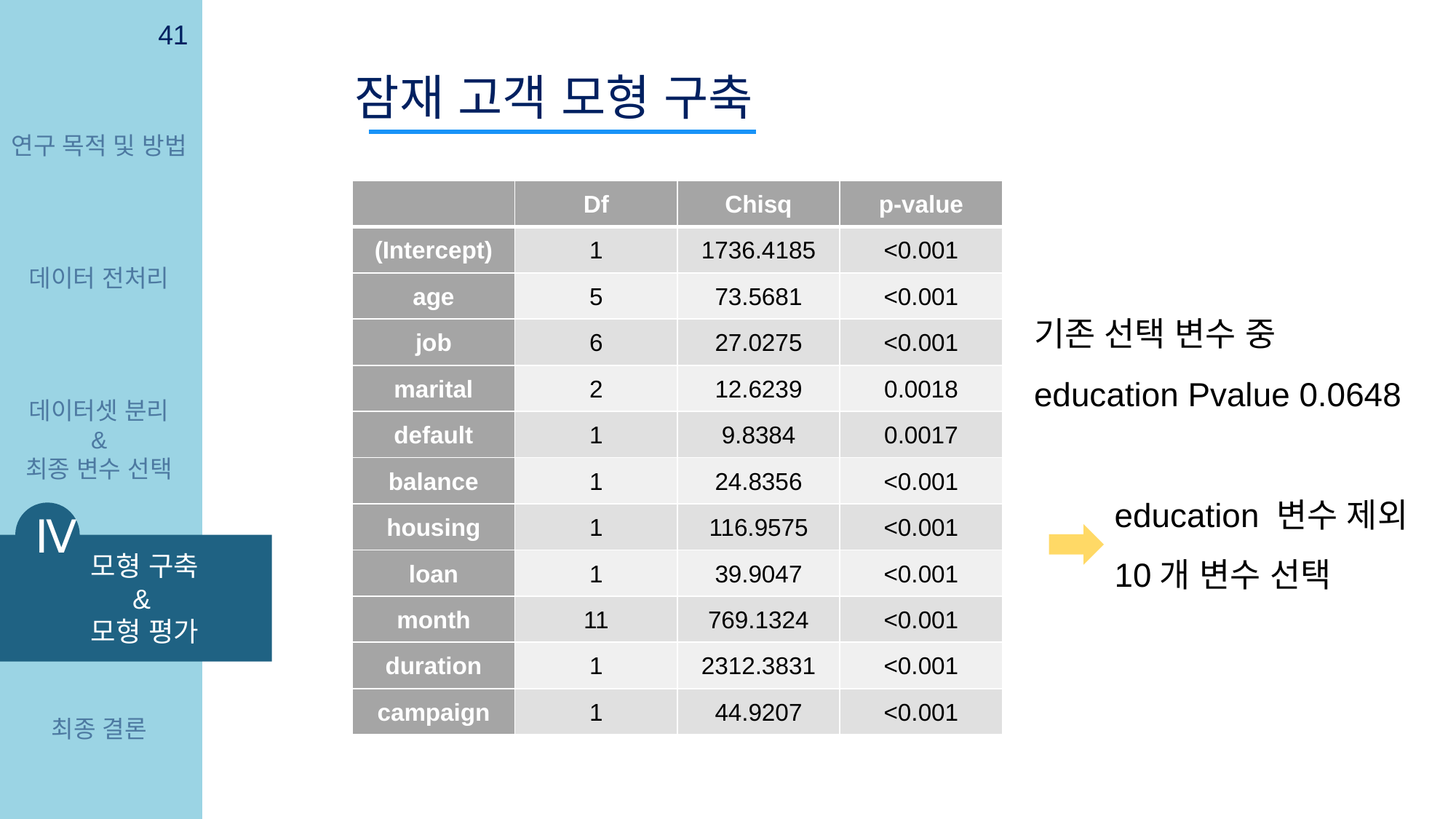

41
잠재 고객 모형 구축
연구 목적 및 방법
|  | Df | Chisq | p-value |
| --- | --- | --- | --- |
| (Intercept) | 1 | 1736.4185 | <0.001 |
| age | 5 | 73.5681 | <0.001 |
| job | 6 | 27.0275 | <0.001 |
| marital | 2 | 12.6239 | 0.0018 |
| default | 1 | 9.8384 | 0.0017 |
| balance | 1 | 24.8356 | <0.001 |
| housing | 1 | 116.9575 | <0.001 |
| loan | 1 | 39.9047 | <0.001 |
| month | 11 | 769.1324 | <0.001 |
| duration | 1 | 2312.3831 | <0.001 |
| campaign | 1 | 44.9207 | <0.001 |
데이터 전처리
기존 선택 변수 중
education Pvalue 0.0648
데이터셋 분리
&
최종 변수 선택
education 변수 제외10개 변수 선택

Ⅳ
  모형 구축
  &
  모형 평가
최종 결론